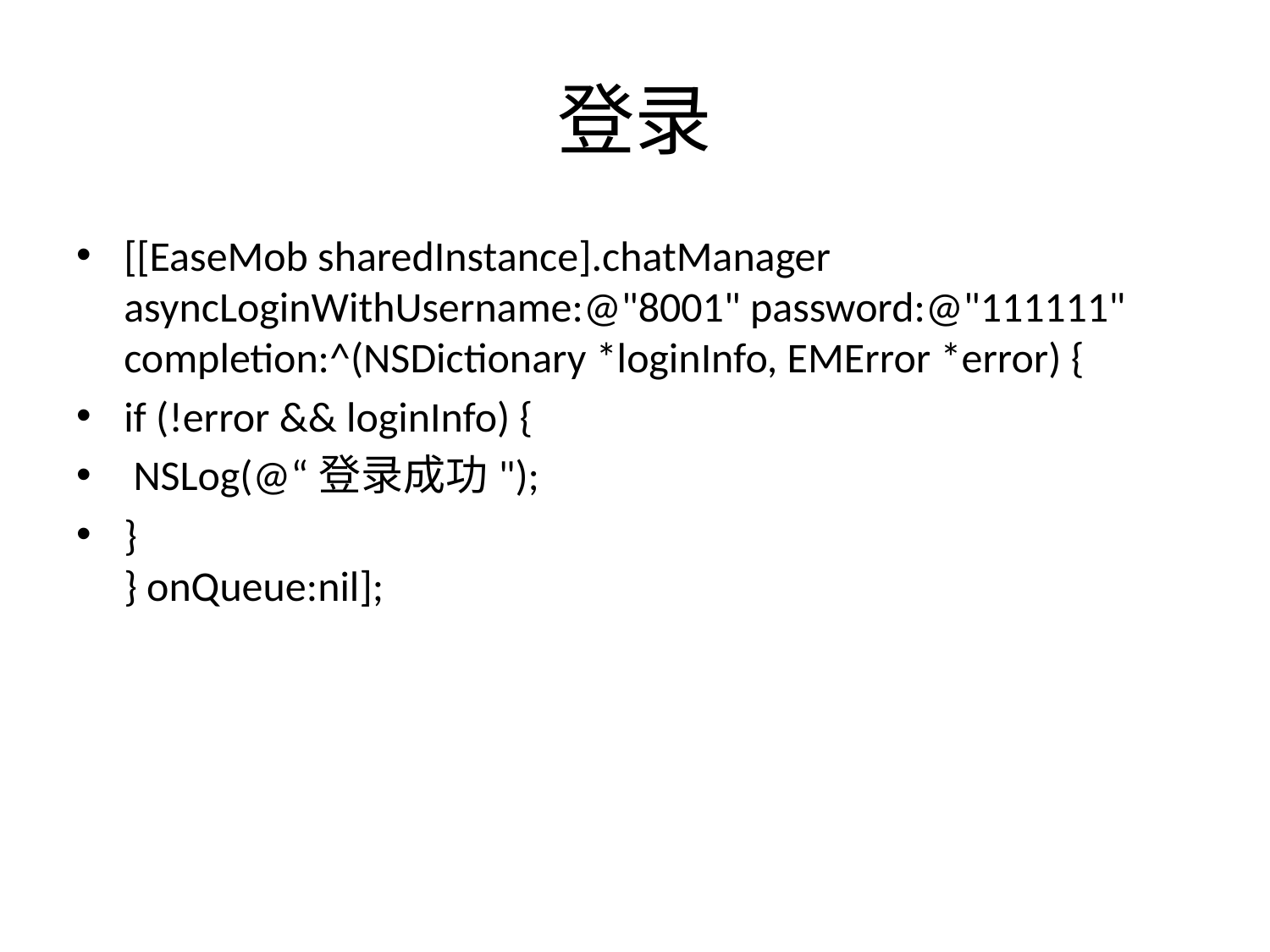

# 登录
[[EaseMob sharedInstance].chatManager asyncLoginWithUsername:@"8001" password:@"111111" completion:^(NSDictionary *loginInfo, EMError *error) {
if (!error && loginInfo) {
 NSLog(@“登录成功");
}
} onQueue:nil];